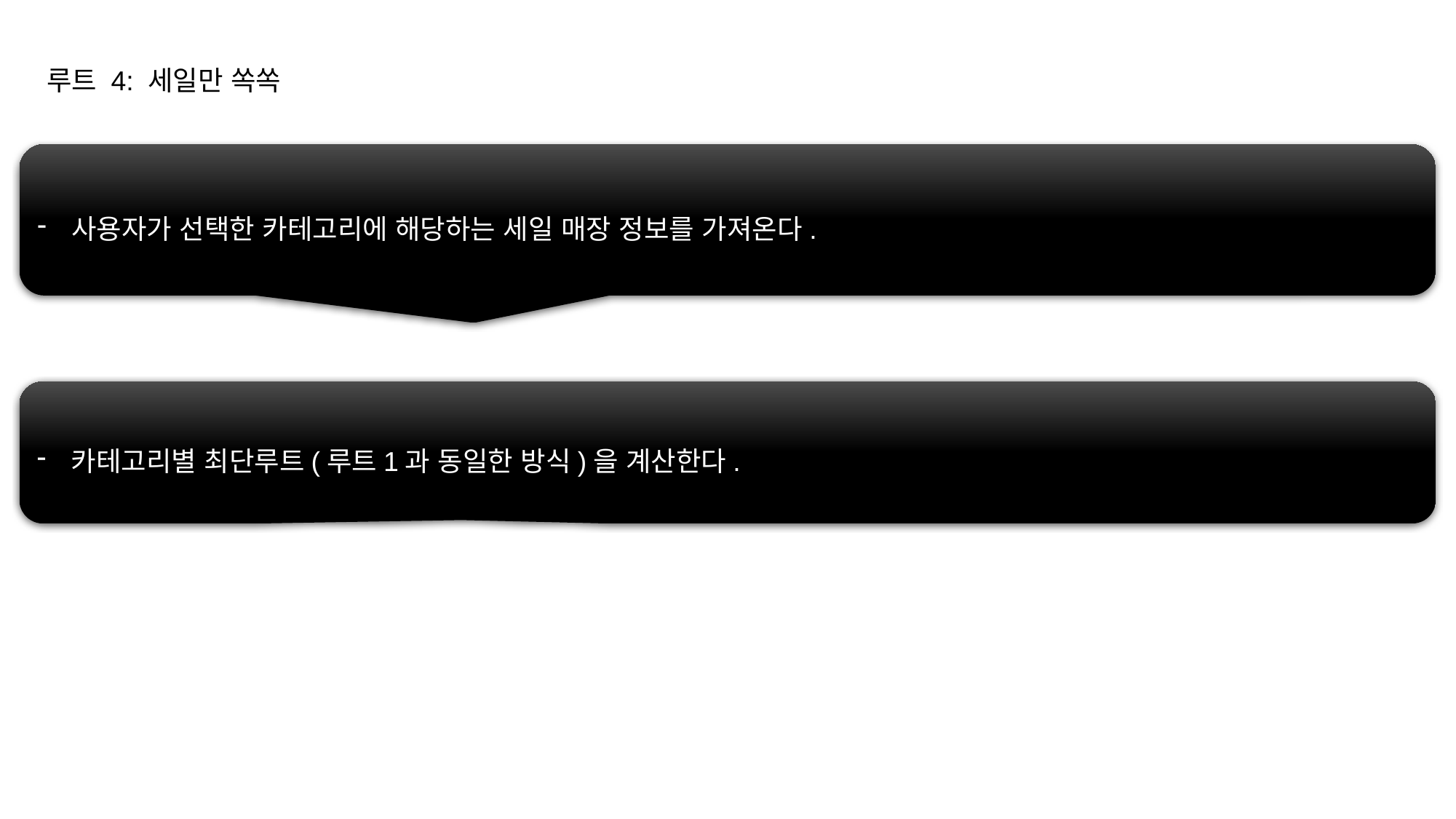

루트 4: 세일만 쏙쏙
사용자가 선택한 카테고리에 해당하는 세일 매장 정보를 가져온다.
카테고리별 최단루트(루트1과 동일한 방식)을 계산한다.